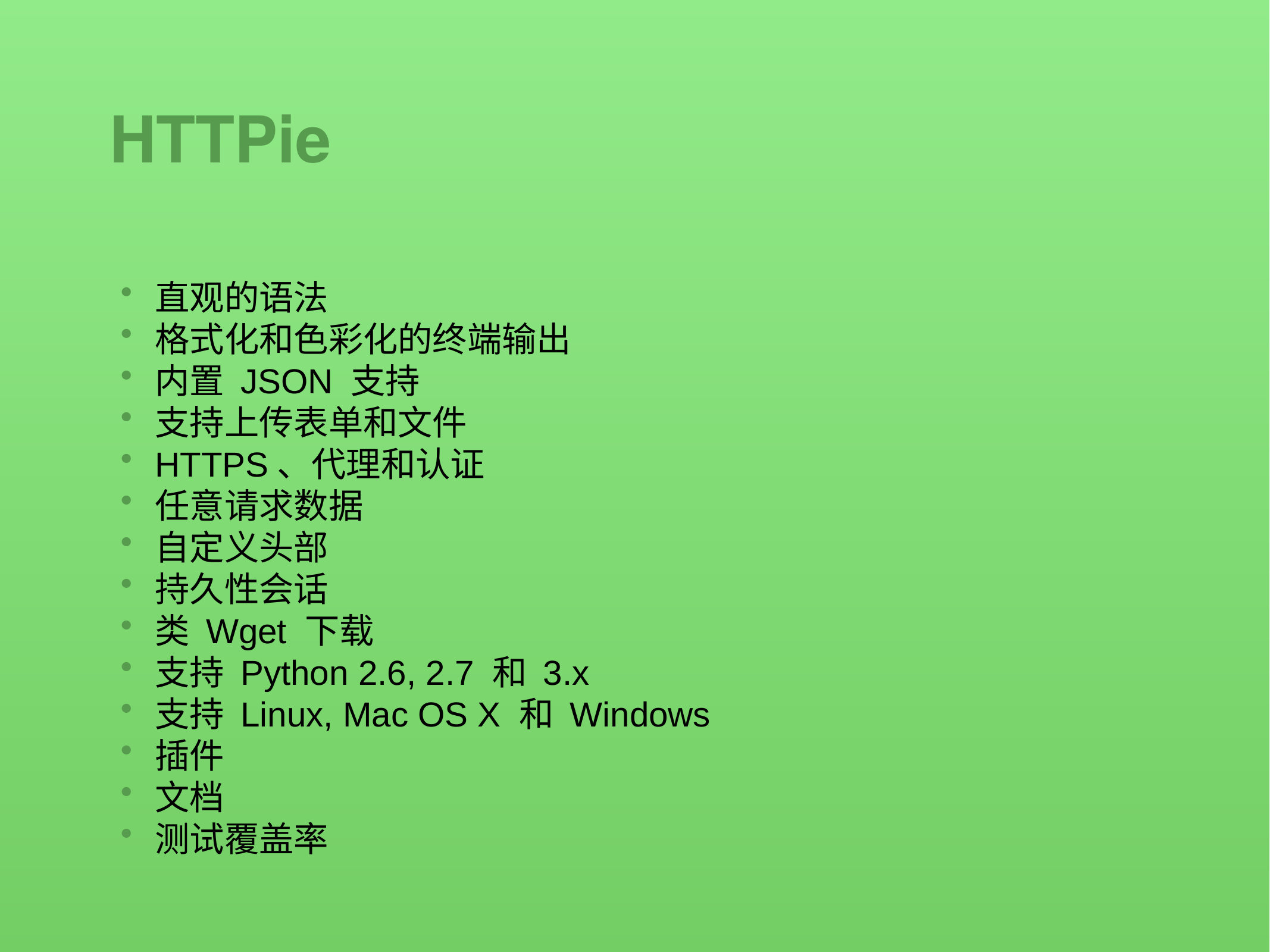

HTTPie
直观的语法
格式化和色彩化的终端输出
内置 JSON 支持
支持上传表单和文件
HTTPS、代理和认证
任意请求数据
自定义头部
持久性会话
类 Wget 下载
支持 Python 2.6, 2.7 和 3.x
支持 Linux, Mac OS X 和 Windows
插件
文档
测试覆盖率
5